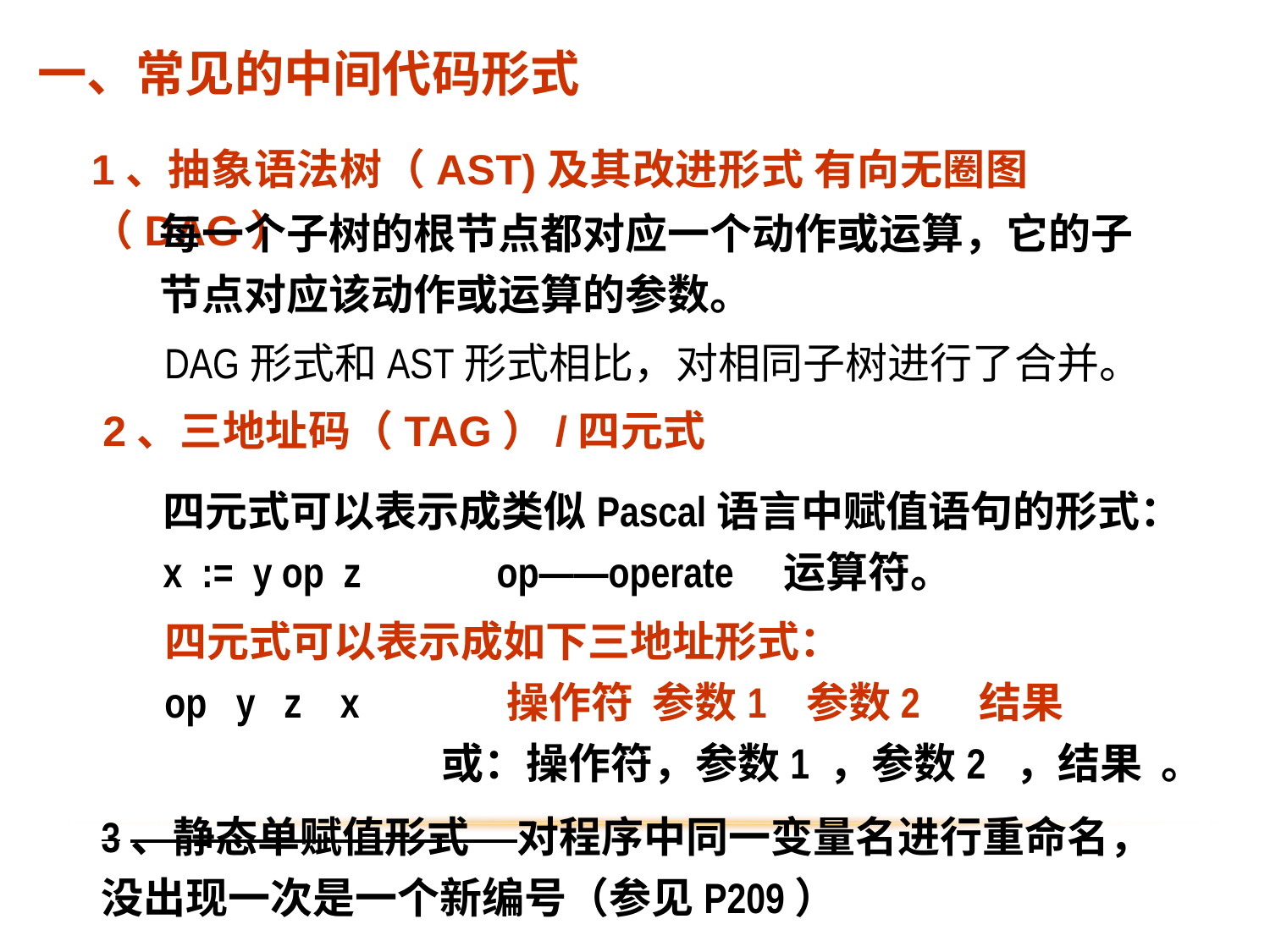

一、常见的中间代码形式
1、抽象语法树（AST)及其改进形式 有向无圈图（DAG）
每一个子树的根节点都对应一个动作或运算，它的子节点对应该动作或运算的参数。
DAG形式和AST形式相比，对相同子树进行了合并。
2、三地址码（TAG）/四元式
四元式可以表示成类似Pascal语言中赋值语句的形式：
x  :=  y op  z              op——operate    运算符。
四元式可以表示成如下三地址形式：
op   y   z    x              操作符  参数1   参数2     结果
                            或：操作符，参数1 ，参数2  ，结果  。
3、静态单赋值形式     对程序中同一变量名进行重命名，没出现一次是一个新编号（参见P209）